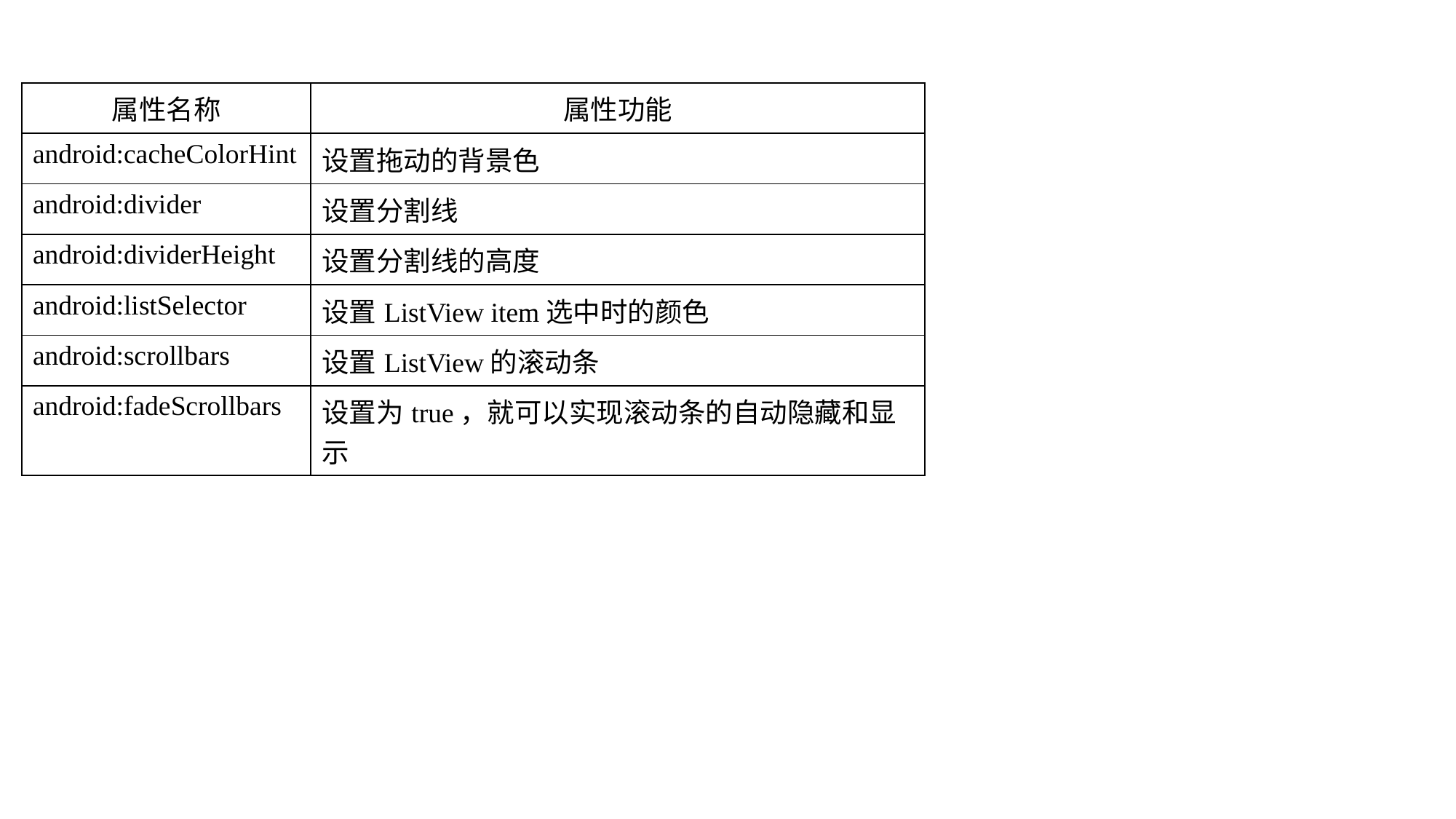

| 属性名称 | 属性功能 |
| --- | --- |
| android:cacheColorHint | 设置拖动的背景色 |
| android:divider | 设置分割线 |
| android:dividerHeight | 设置分割线的高度 |
| android:listSelector | 设置ListView item选中时的颜色 |
| android:scrollbars | 设置ListView的滚动条 |
| android:fadeScrollbars | 设置为true，就可以实现滚动条的自动隐藏和显示 |